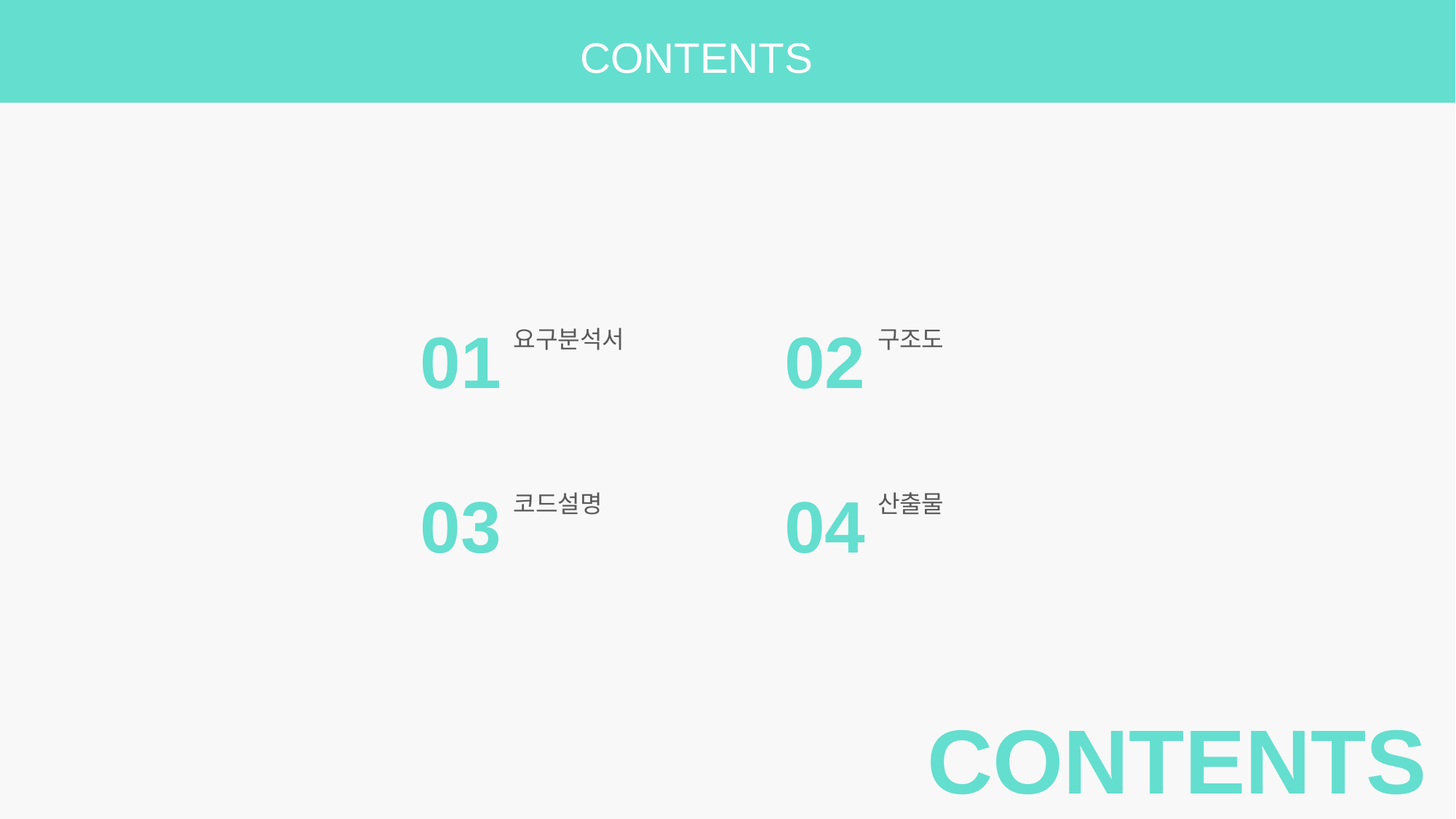

CONTENTS
01
요구분석서
02
구조도
03
코드설명
04
산출물
CONTENTS